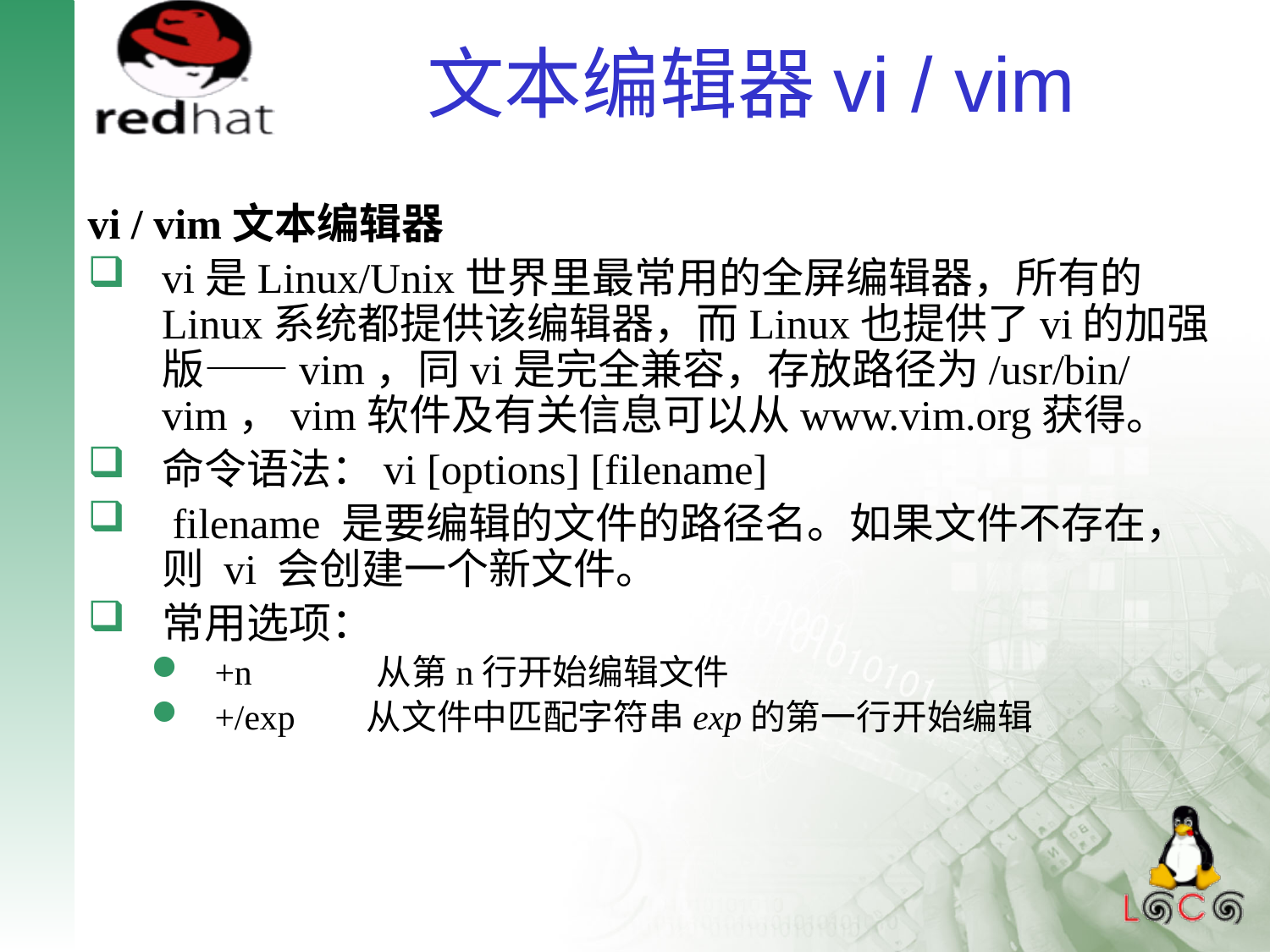

# 文本编辑器vi / vim
vi / vim文本编辑器
vi是Linux/Unix世界里最常用的全屏编辑器，所有的Linux系统都提供该编辑器，而Linux也提供了vi的加强版——vim，同vi是完全兼容，存放路径为/usr/bin/vim，vim软件及有关信息可以从www.vim.org获得。
命令语法：vi [options] [filename]
 filename 是要编辑的文件的路径名。如果文件不存在，则 vi 会创建一个新文件。
常用选项：
+n	   从第n行开始编辑文件
+/exp       从文件中匹配字符串exp的第一行开始编辑